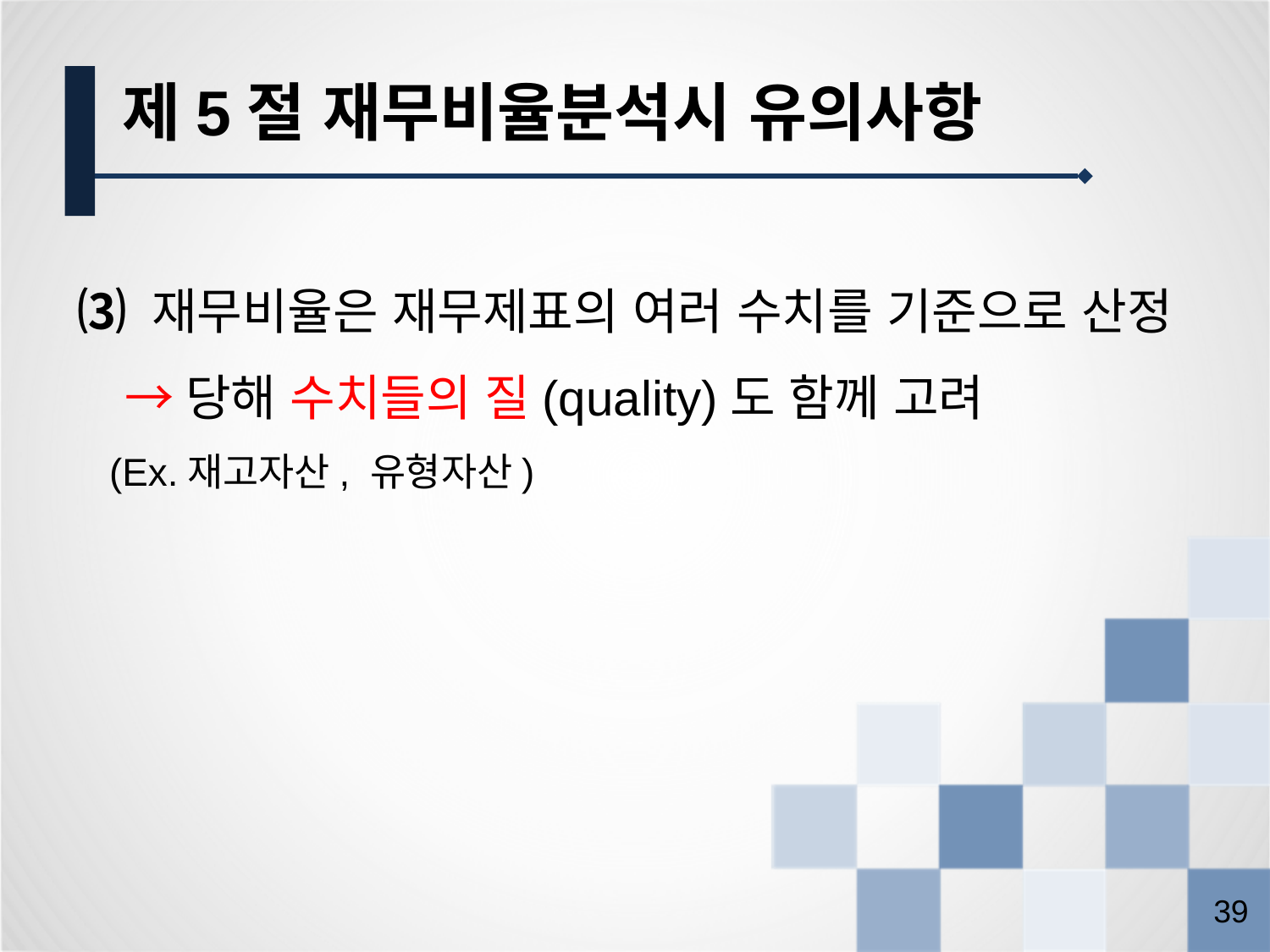

제5절 재무비율분석시 유의사항

⑶ 재무비율은 재무제표의 여러 수치를 기준으로 산정
	→당해 수치들의 질(quality)도 함께 고려
   (Ex.재고자산, 유형자산)
39